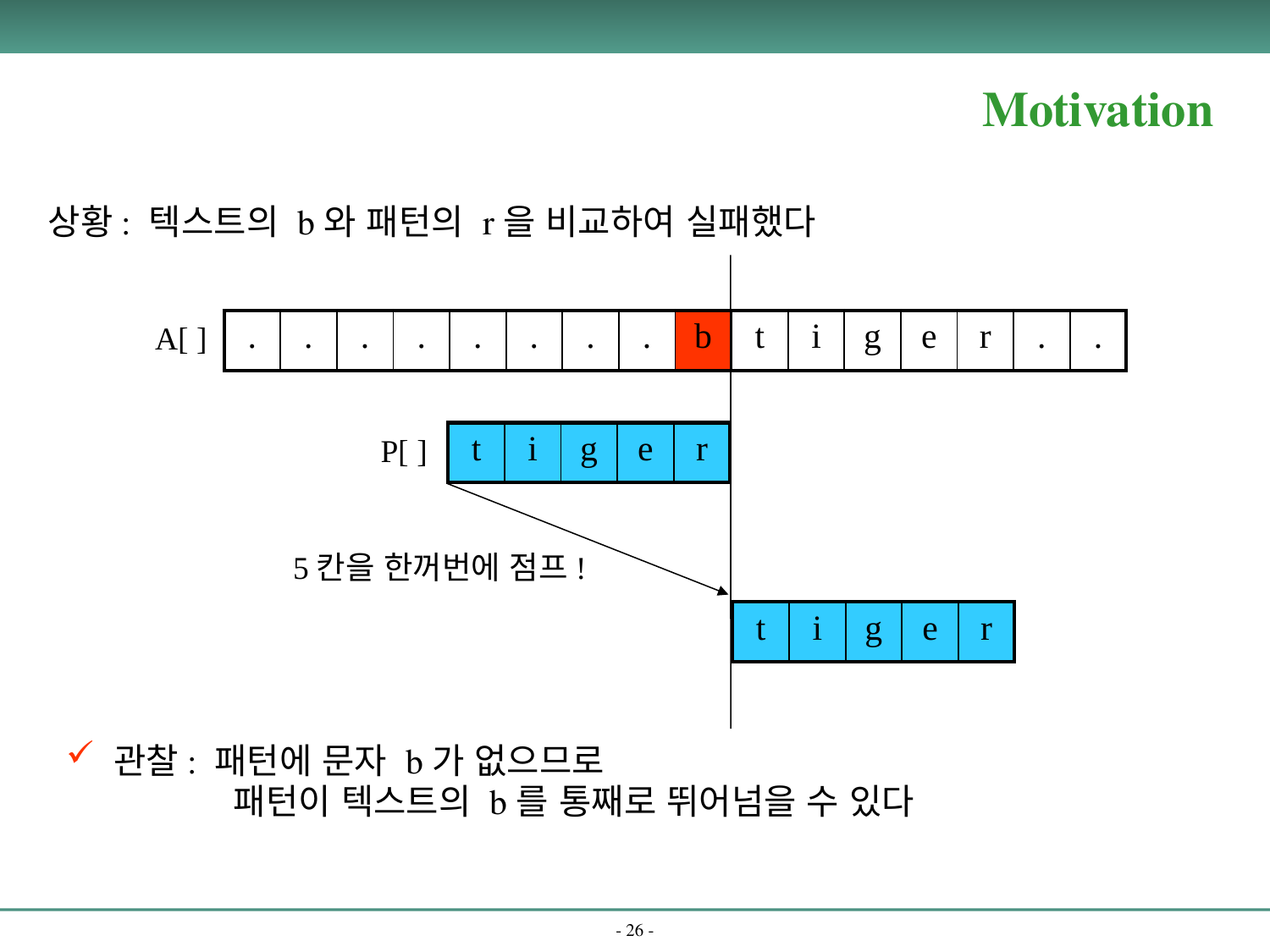

Motivation
상황: 텍스트의 b와 패턴의 r을 비교하여 실패했다

| . | . | . | . | . | . | . | . | b | t | i | g | e | r | . | . |
| --- | --- | --- | --- | --- | --- | --- | --- | --- | --- | --- | --- | --- | --- | --- | --- |
A[ ]
| t | i | g | e | r |
| --- | --- | --- | --- | --- |
P[ ]

5칸을 한꺼번에 점프!
| t | i | g | e | r |
| --- | --- | --- | --- | --- |
관찰: 패턴에 문자 b가 없으므로
                패턴이 텍스트의 b를 통째로 뛰어넘을 수 있다